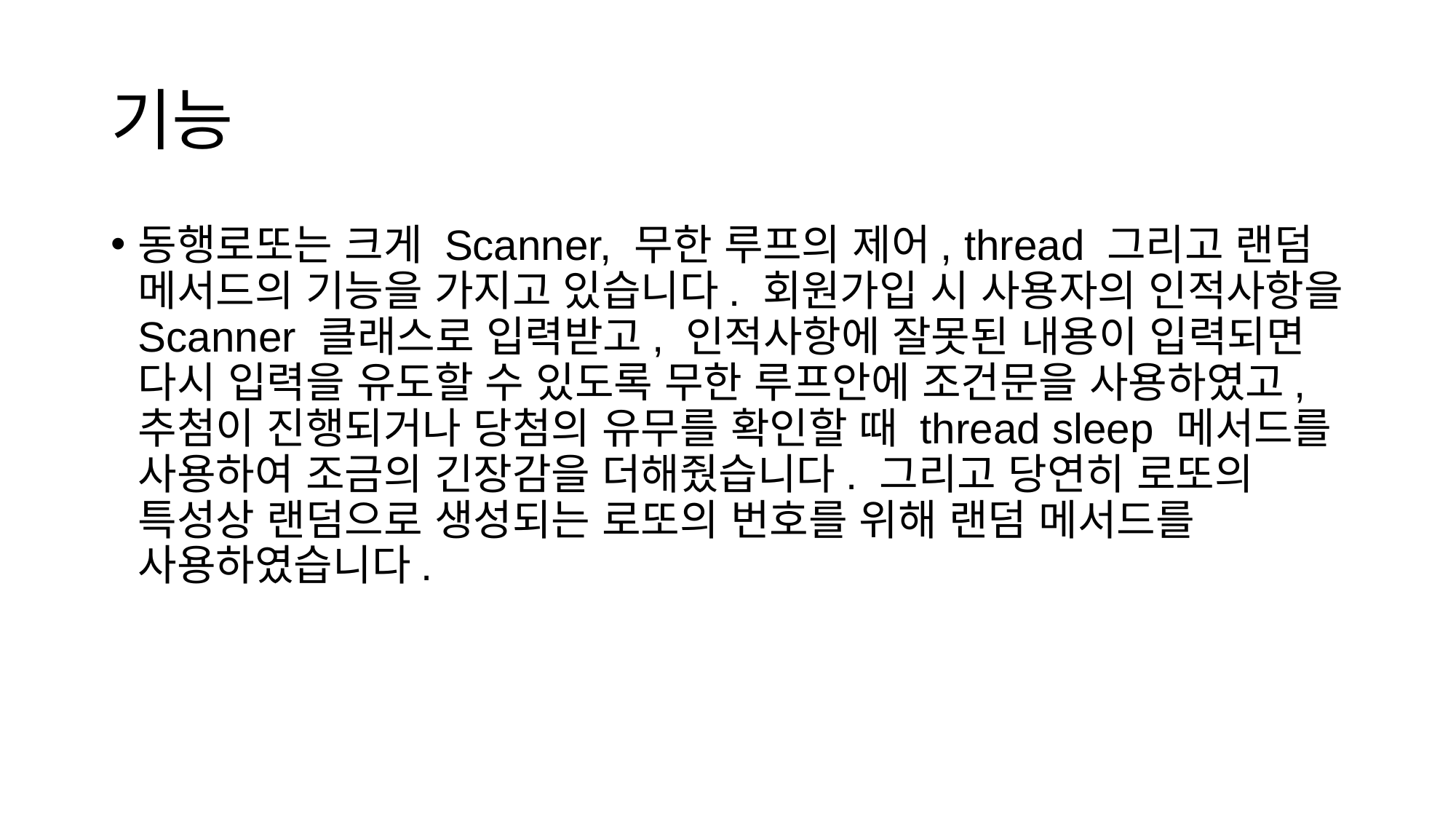

# 기능
동행로또는 크게 Scanner, 무한 루프의 제어, thread 그리고 랜덤 메서드의 기능을 가지고 있습니다. 회원가입 시 사용자의 인적사항을 Scanner 클래스로 입력받고, 인적사항에 잘못된 내용이 입력되면 다시 입력을 유도할 수 있도록 무한 루프안에 조건문을 사용하였고, 추첨이 진행되거나 당첨의 유무를 확인할 때 thread sleep 메서드를 사용하여 조금의 긴장감을 더해줬습니다. 그리고 당연히 로또의 특성상 랜덤으로 생성되는 로또의 번호를 위해 랜덤 메서드를 사용하였습니다.